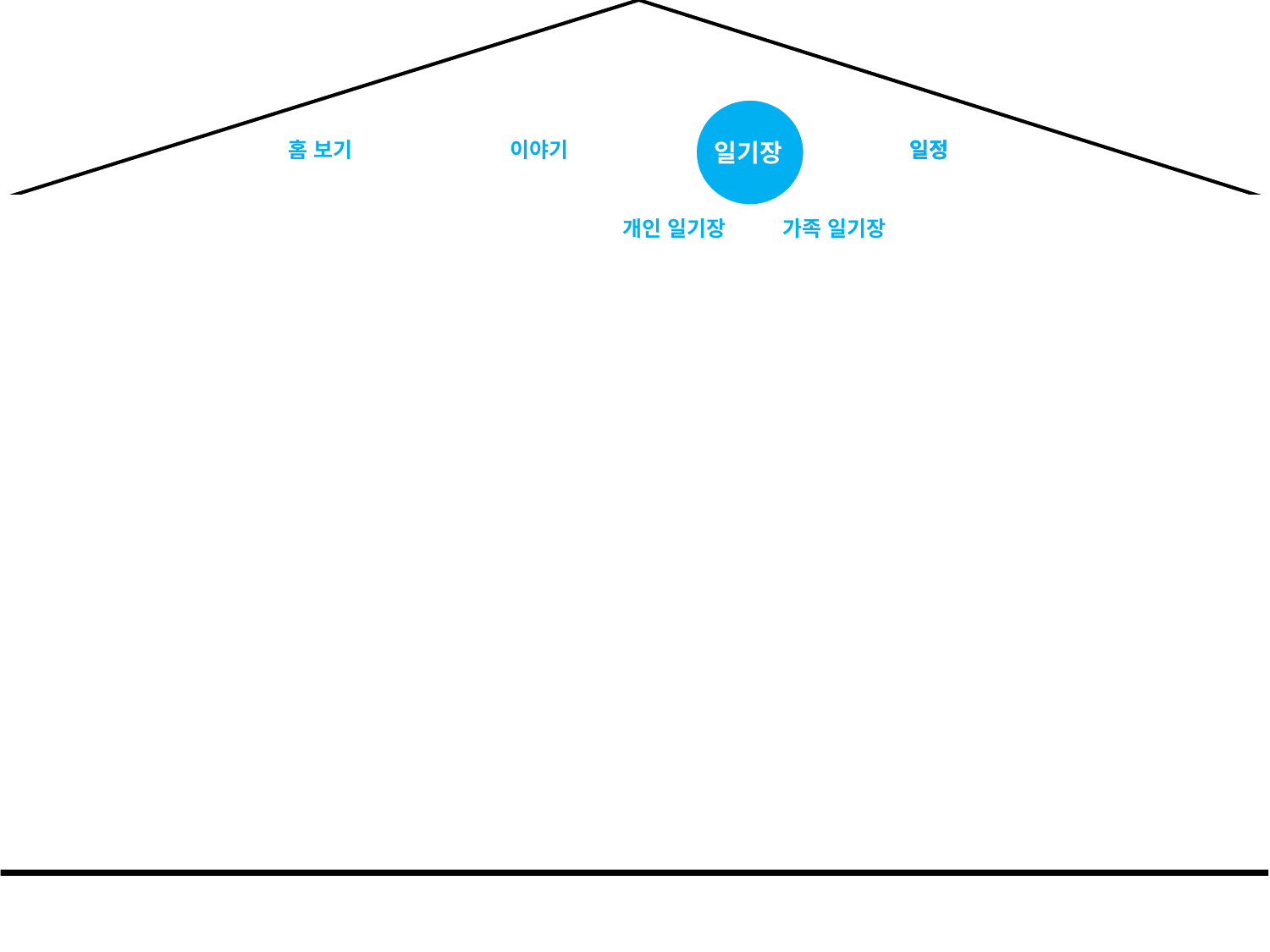

일기장
홈 보기
이야기
일정
일정
일정

개인 일기장
가족 일기장